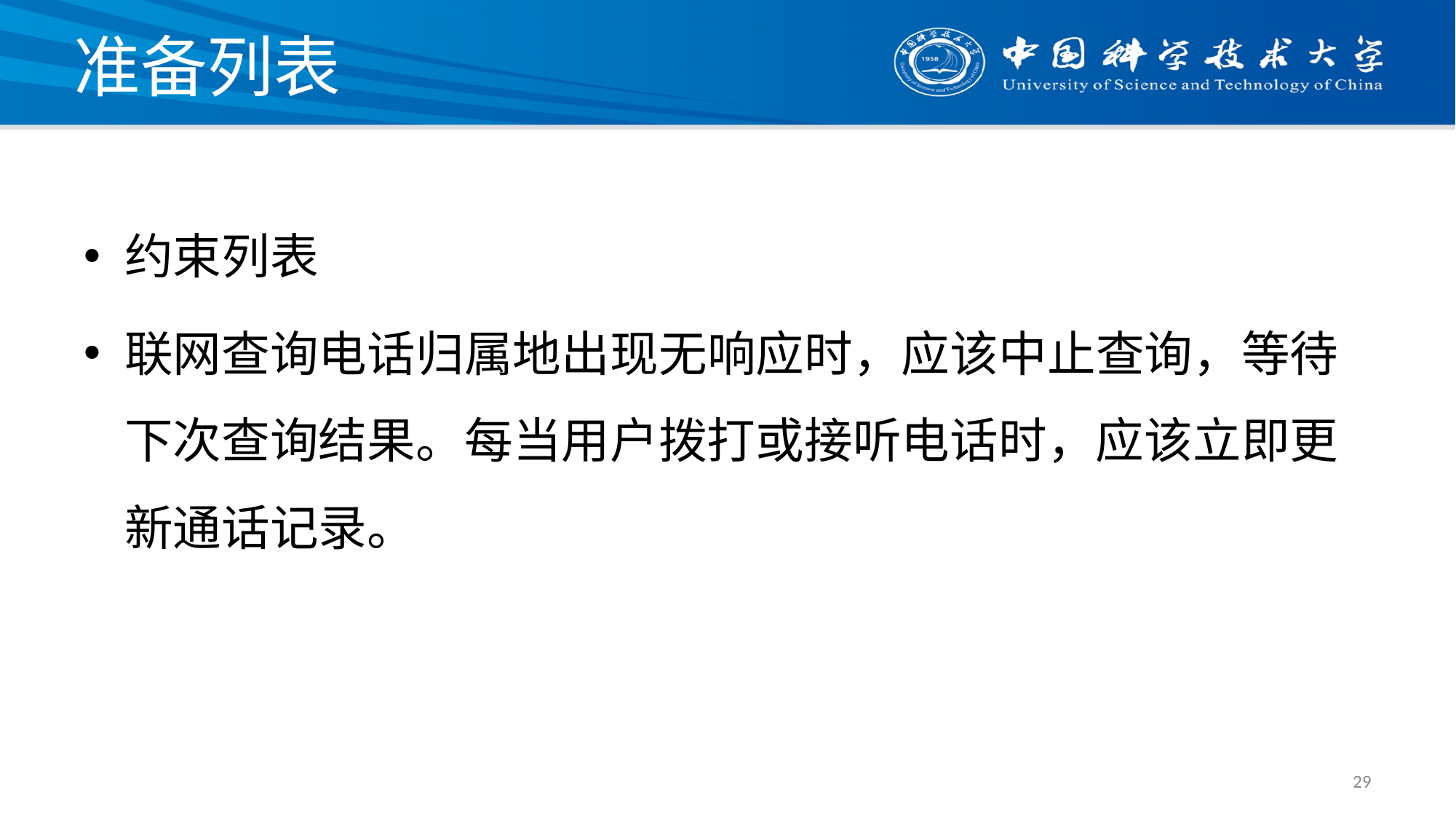

# 准备列表
约束列表
联网查询电话归属地出现无响应时，应该中止查询，等待下次查询结果。每当用户拨打或接听电话时，应该立即更新通话记录。

29